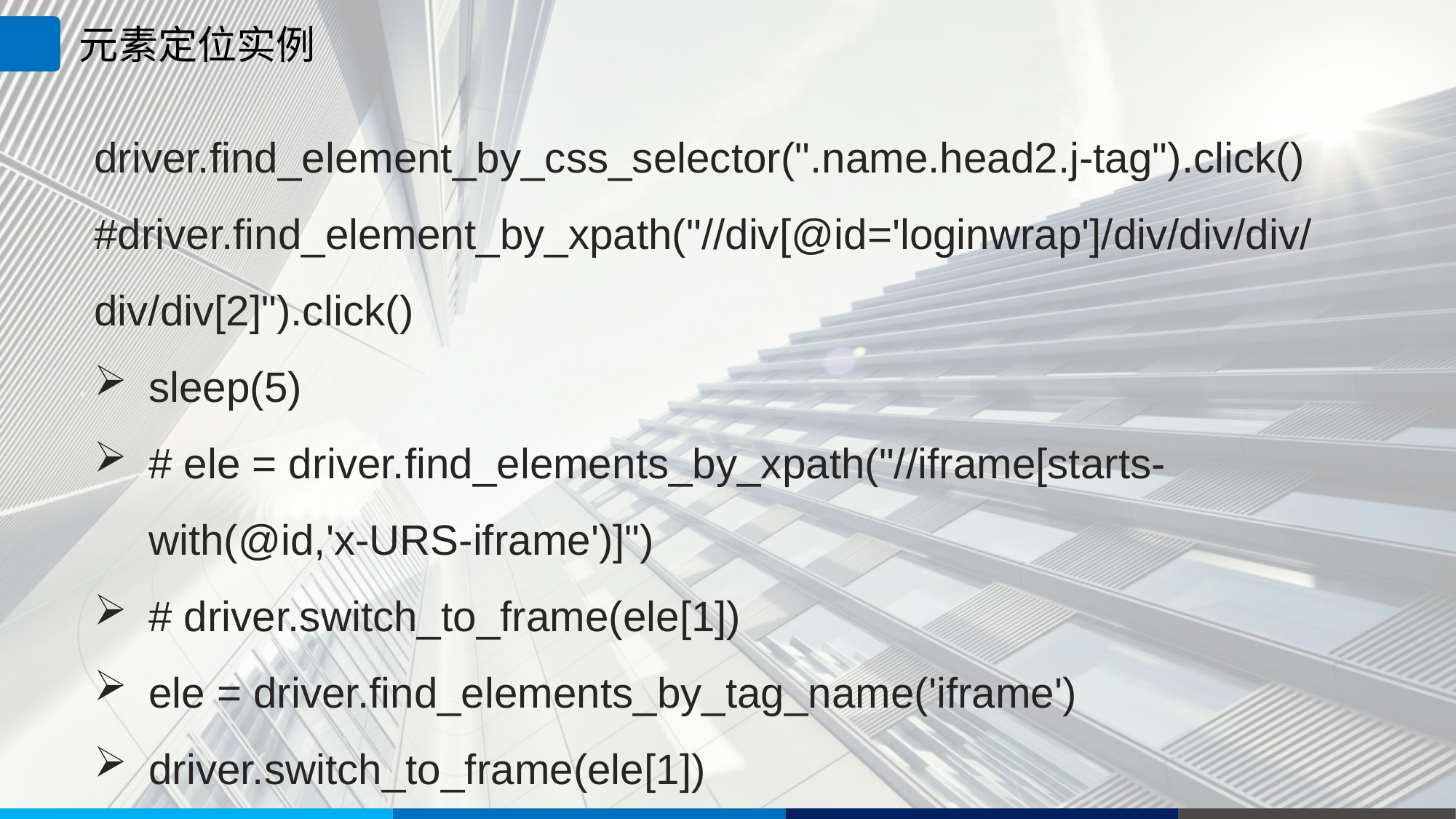

元素定位实例

driver.find_element_by_css_selector(".name.head2.j-tag").click()
#driver.find_element_by_xpath("//div[@id='loginwrap']/div/div/div/div/div[2]").click()
sleep(5)
# ele = driver.find_elements_by_xpath("//iframe[starts-with(@id,'x-URS-iframe')]")
# driver.switch_to_frame(ele[1])
ele = driver.find_elements_by_tag_name('iframe')
driver.switch_to_frame(ele[1])